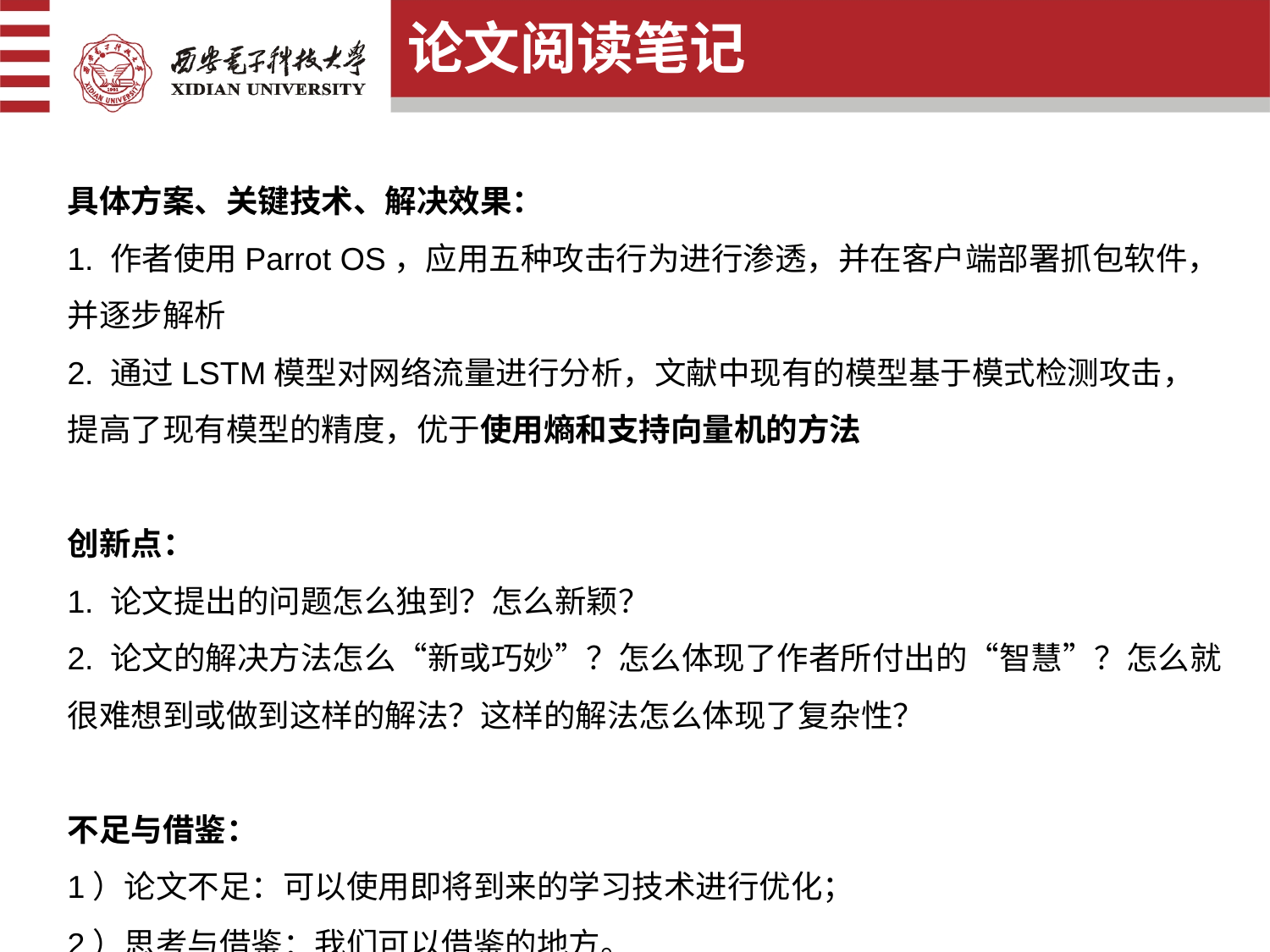

论文阅读笔记
具体方案、关键技术、解决效果：
1. 作者使用Parrot OS，应用五种攻击行为进行渗透，并在客户端部署抓包软件，并逐步解析
2. 通过LSTM模型对网络流量进行分析，文献中现有的模型基于模式检测攻击，提高了现有模型的精度，优于使用熵和支持向量机的方法

创新点：
1. 论文提出的问题怎么独到？怎么新颖？
2. 论文的解决方法怎么“新或巧妙”？怎么体现了作者所付出的“智慧”？怎么就很难想到或做到这样的解法？这样的解法怎么体现了复杂性？

不足与借鉴：
1）论文不足：可以使用即将到来的学习技术进行优化；
2）思考与借鉴：我们可以借鉴的地方。